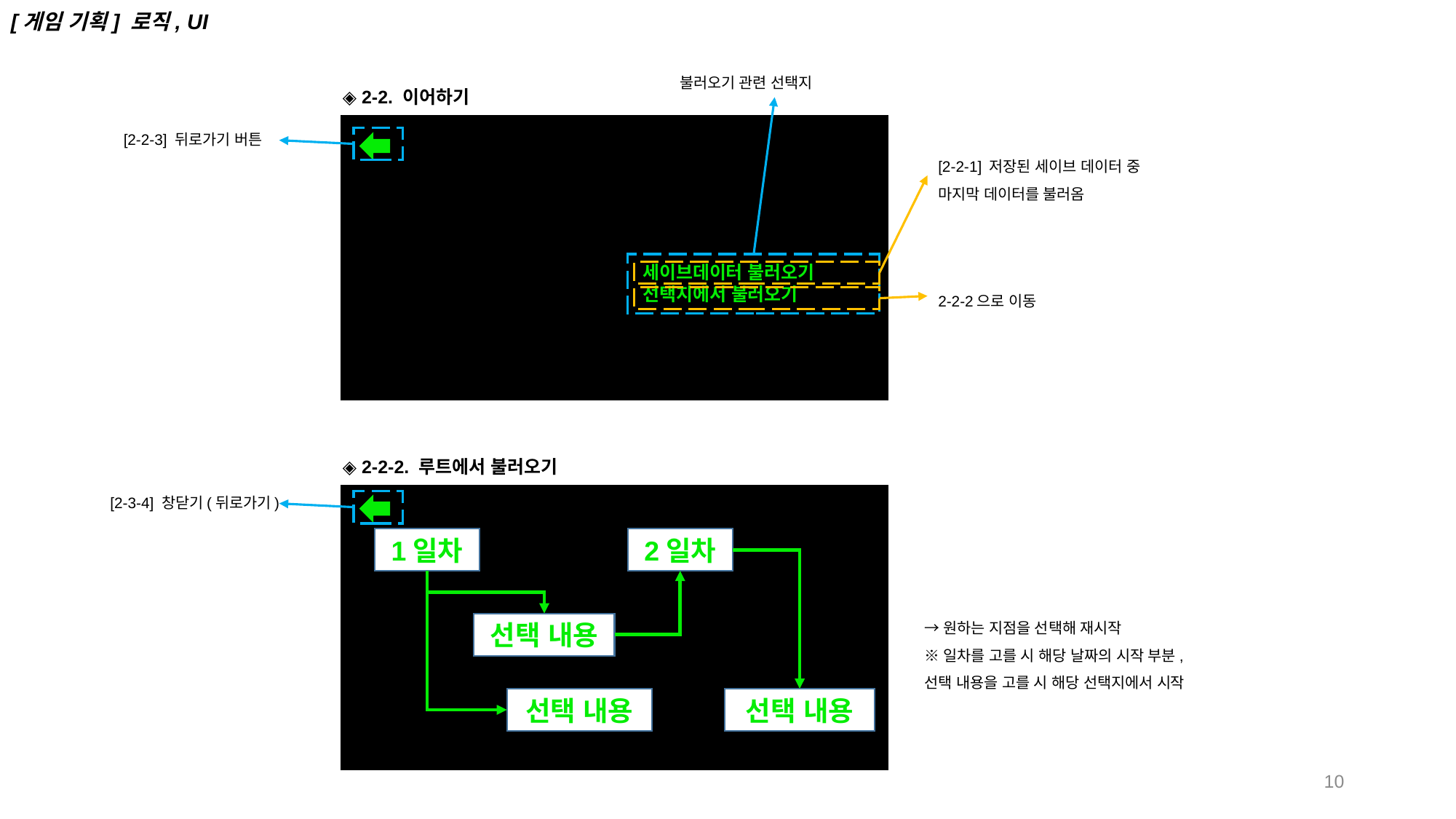

[게임 기획] 로직, UI
 불러오기 관련 선택지
◈ 2-2. 이어하기

세이브데이터 불러오기
선택지에서 불러오기

[2-2-1] 저장된 세이브 데이터 중 마지막 데이터를 불러옴

2-2-2으로 이동

[2-2-3] 뒤로가기 버튼

◈ 2-2-2. 루트에서 불러오기

1일차
2일차
선택 내용
선택 내용
선택 내용
[2-3-4] 창닫기(뒤로가기)

→원하는 지점을 선택해 재시작
※일차를 고를 시 해당 날짜의 시작 부분,
선택 내용을 고를 시 해당 선택지에서 시작
10